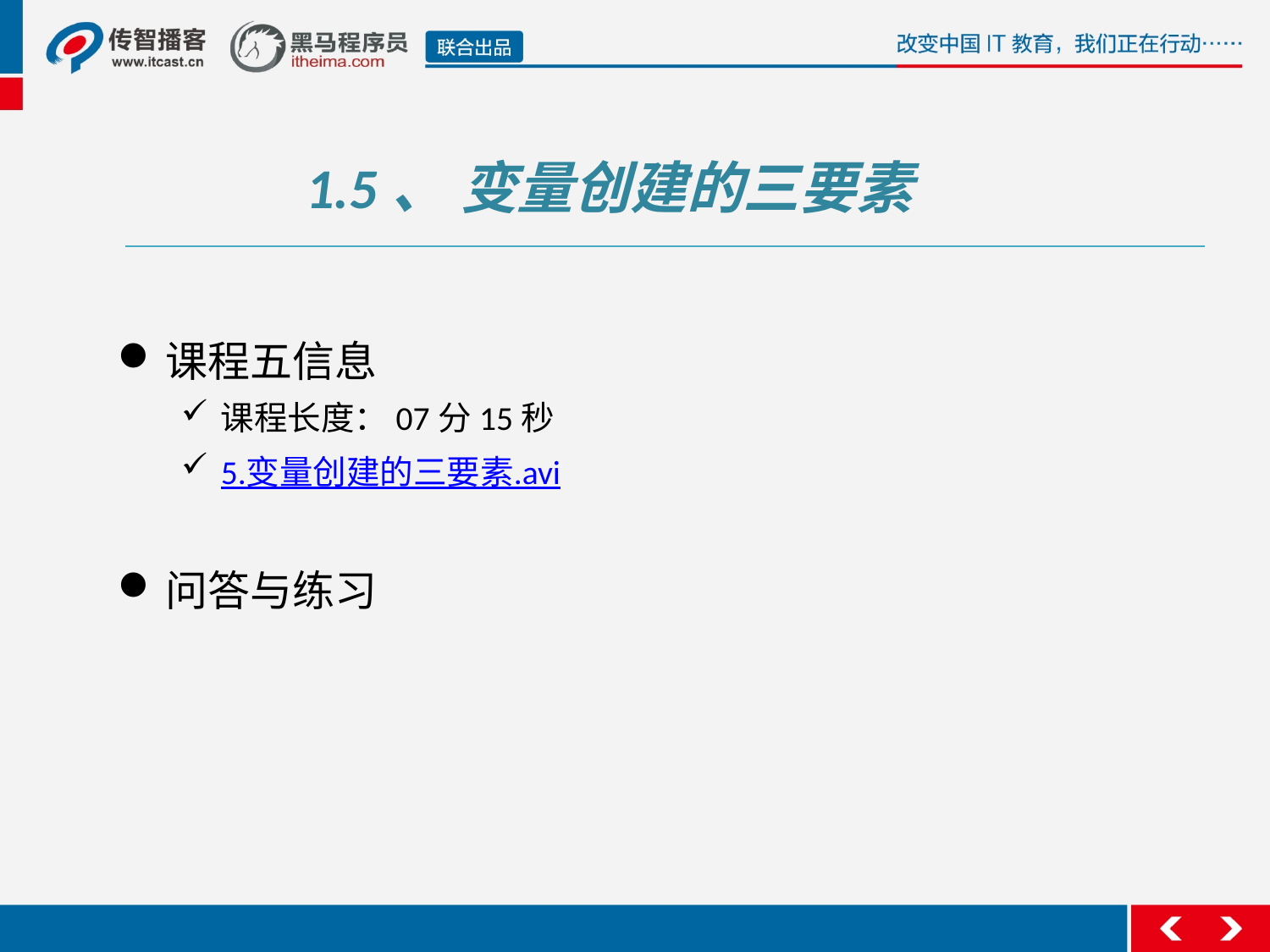

1.5、 变量创建的三要素

课程五信息
课程长度：07分15秒
5.变量创建的三要素.avi

问答与练习